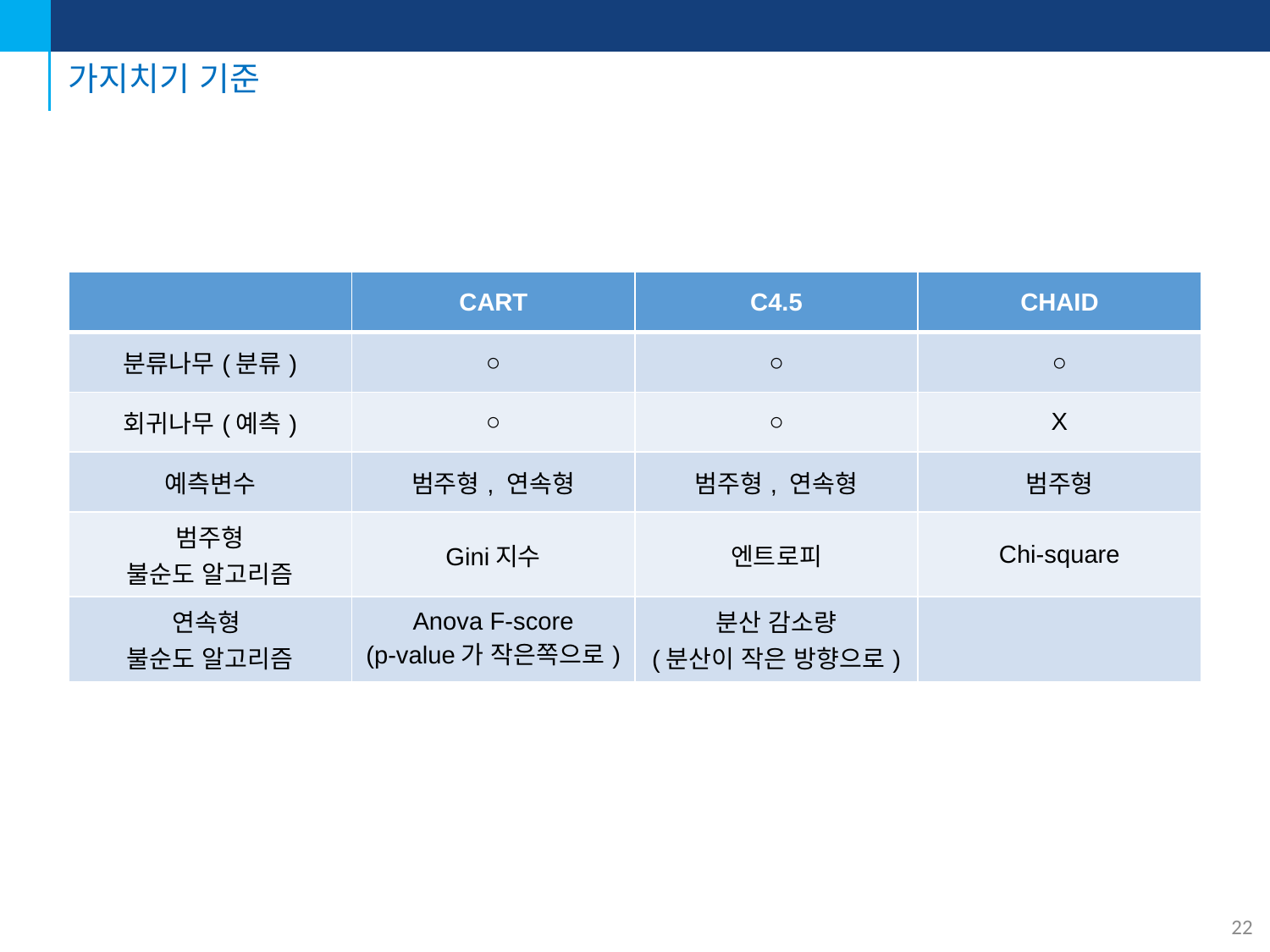

# 가지치기 기준
|  | CART | C4.5 | CHAID |
| --- | --- | --- | --- |
| 분류나무(분류) | ○ | ○ | ○ |
| 회귀나무(예측) | ○ | ○ | X |
| 예측변수 | 범주형, 연속형 | 범주형, 연속형 | 범주형 |
| 범주형 불순도 알고리즘 | Gini지수 | 엔트로피 | Chi-square |
| 연속형 불순도 알고리즘 | Anova F-score (p-value가 작은쪽으로) | 분산 감소량 (분산이 작은 방향으로) |  |
22